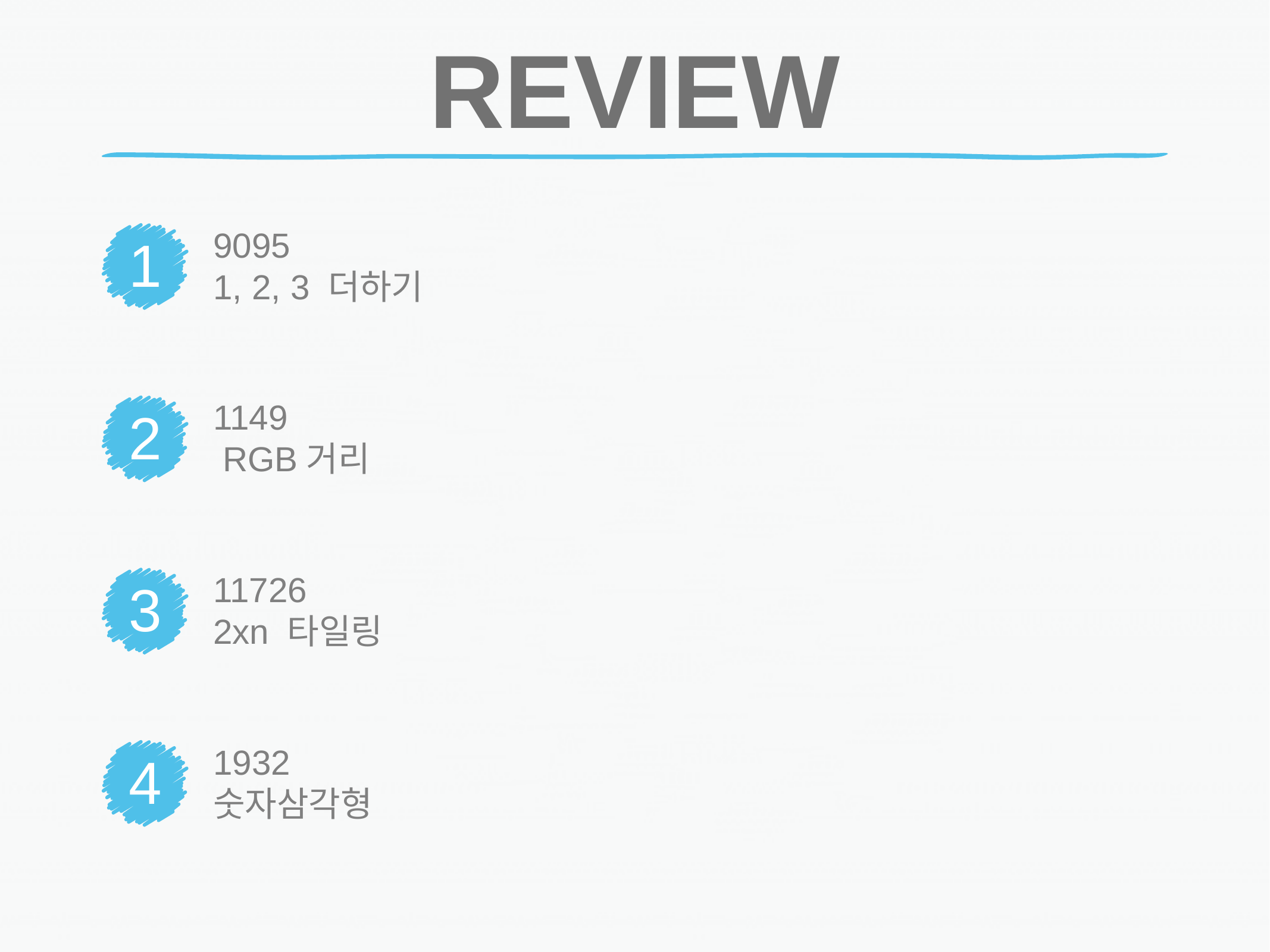

# review
1

9095
1, 2, 3 더하기
2

1149
 RGB거리
3

11726
2xn 타일링
4

1932
숫자삼각형